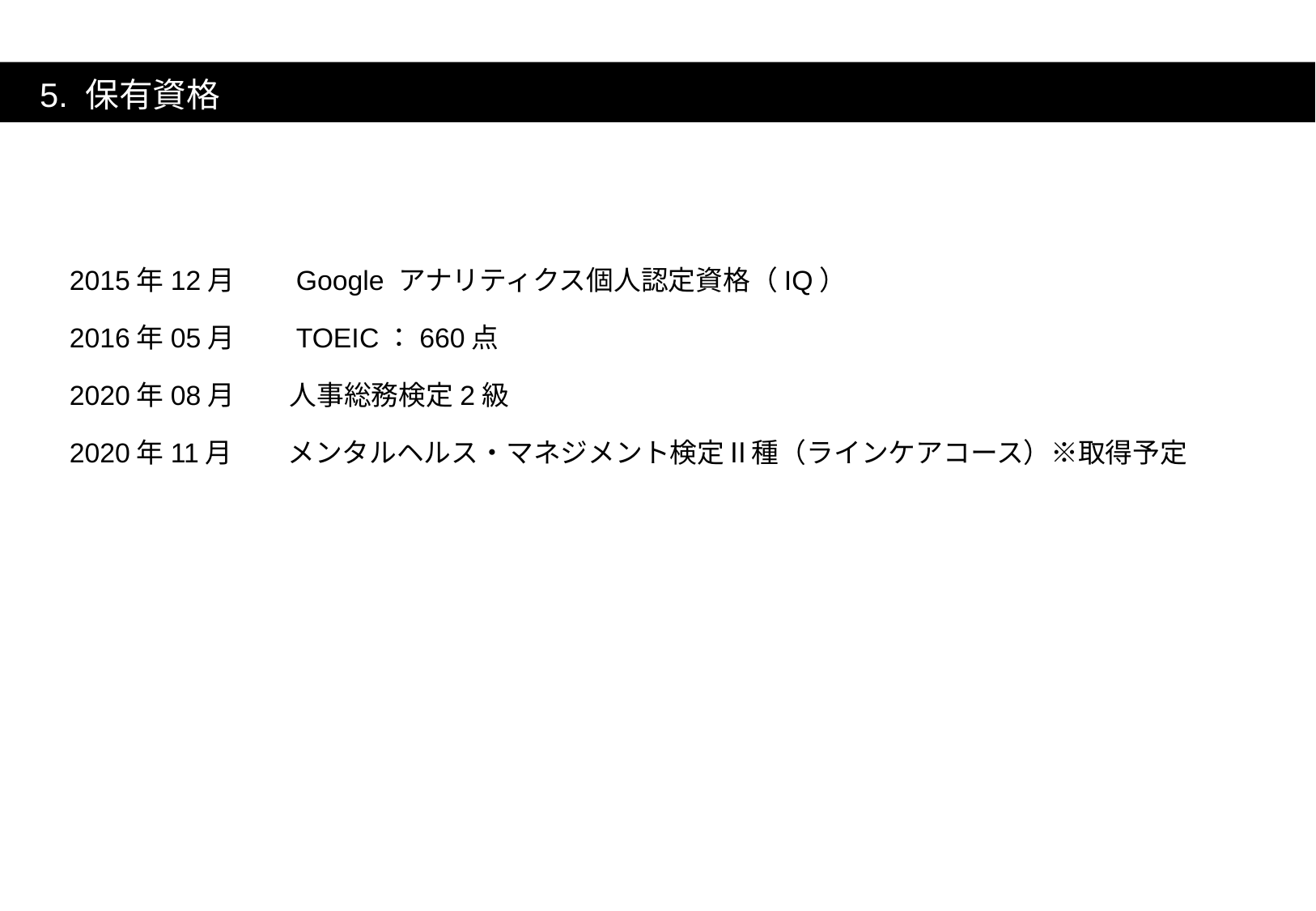

5. 保有資格
2015年12月　　Google アナリティクス個人認定資格（IQ）
2016年05月　　TOEIC：660点
2020年08月　　人事総務検定2級
2020年11月　　メンタルヘルス・マネジメント検定Ⅱ種（ラインケアコース）※取得予定